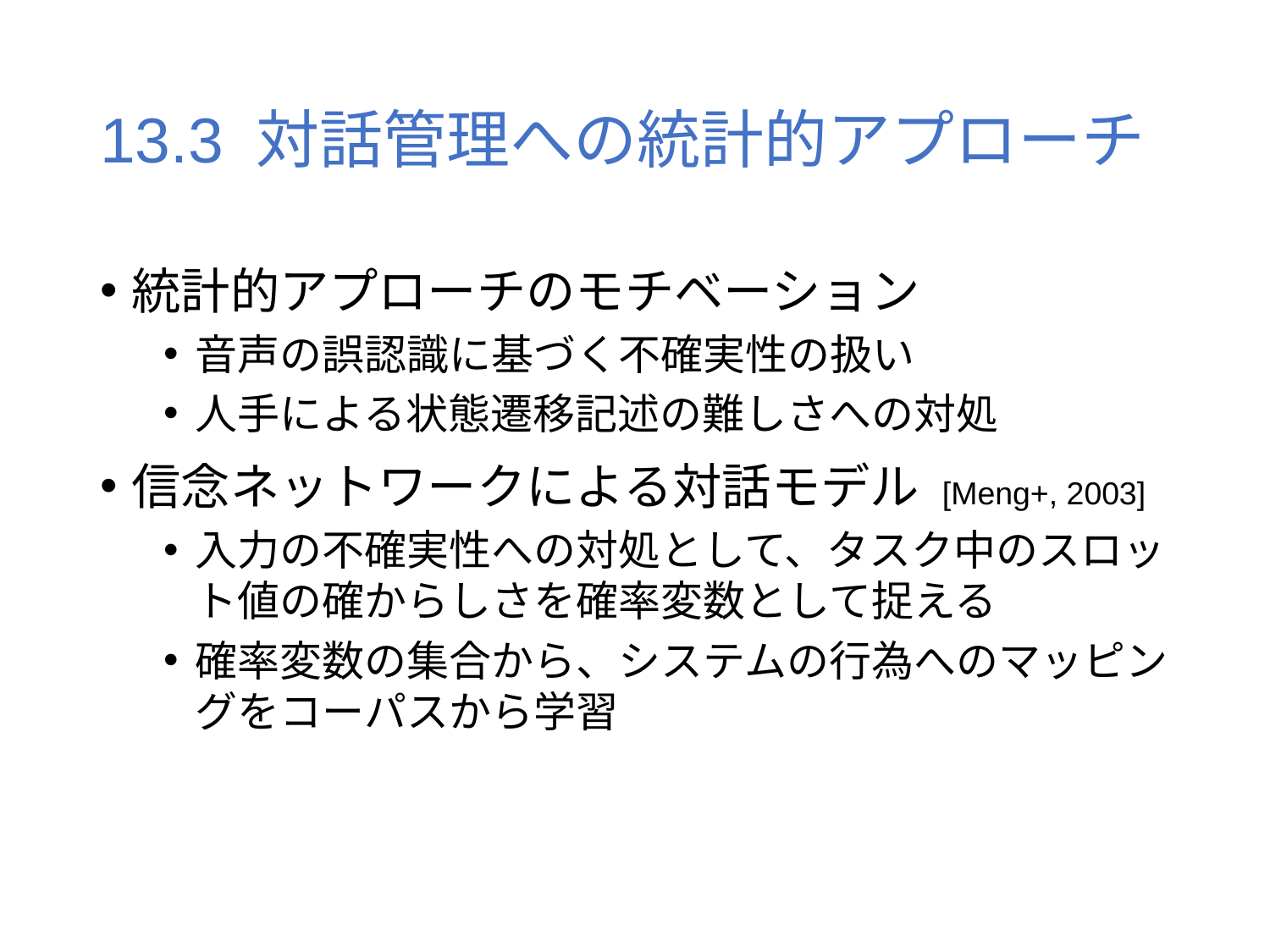

# 13.3 対話管理への統計的アプローチ
統計的アプローチのモチベーション
音声の誤認識に基づく不確実性の扱い
人手による状態遷移記述の難しさへの対処
信念ネットワークによる対話モデル [Meng+, 2003]
入力の不確実性への対処として、タスク中のスロット値の確からしさを確率変数として捉える
確率変数の集合から、システムの行為へのマッピングをコーパスから学習